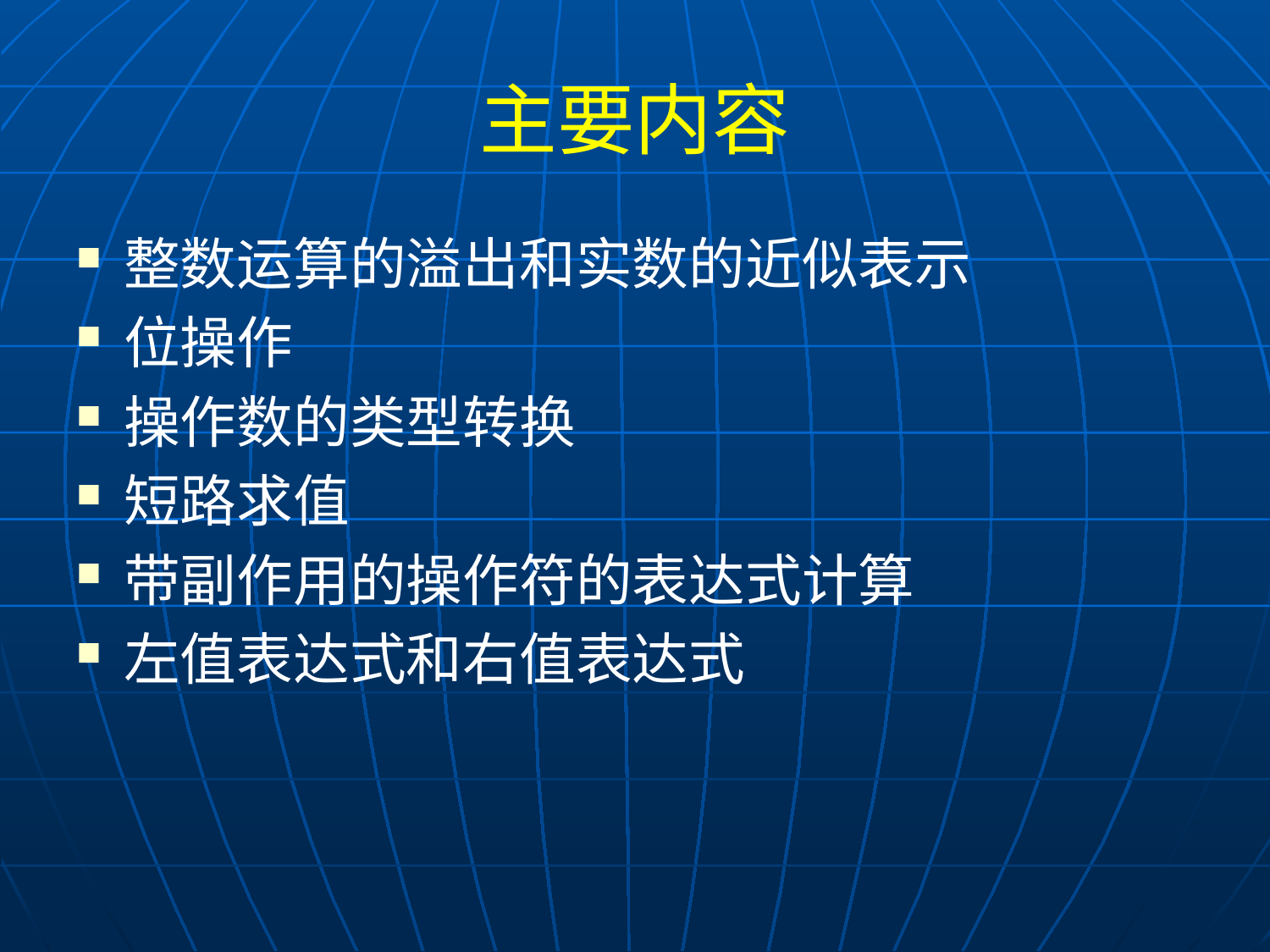

# 主要内容
整数运算的溢出和实数的近似表示
位操作
操作数的类型转换
短路求值
带副作用的操作符的表达式计算
左值表达式和右值表达式